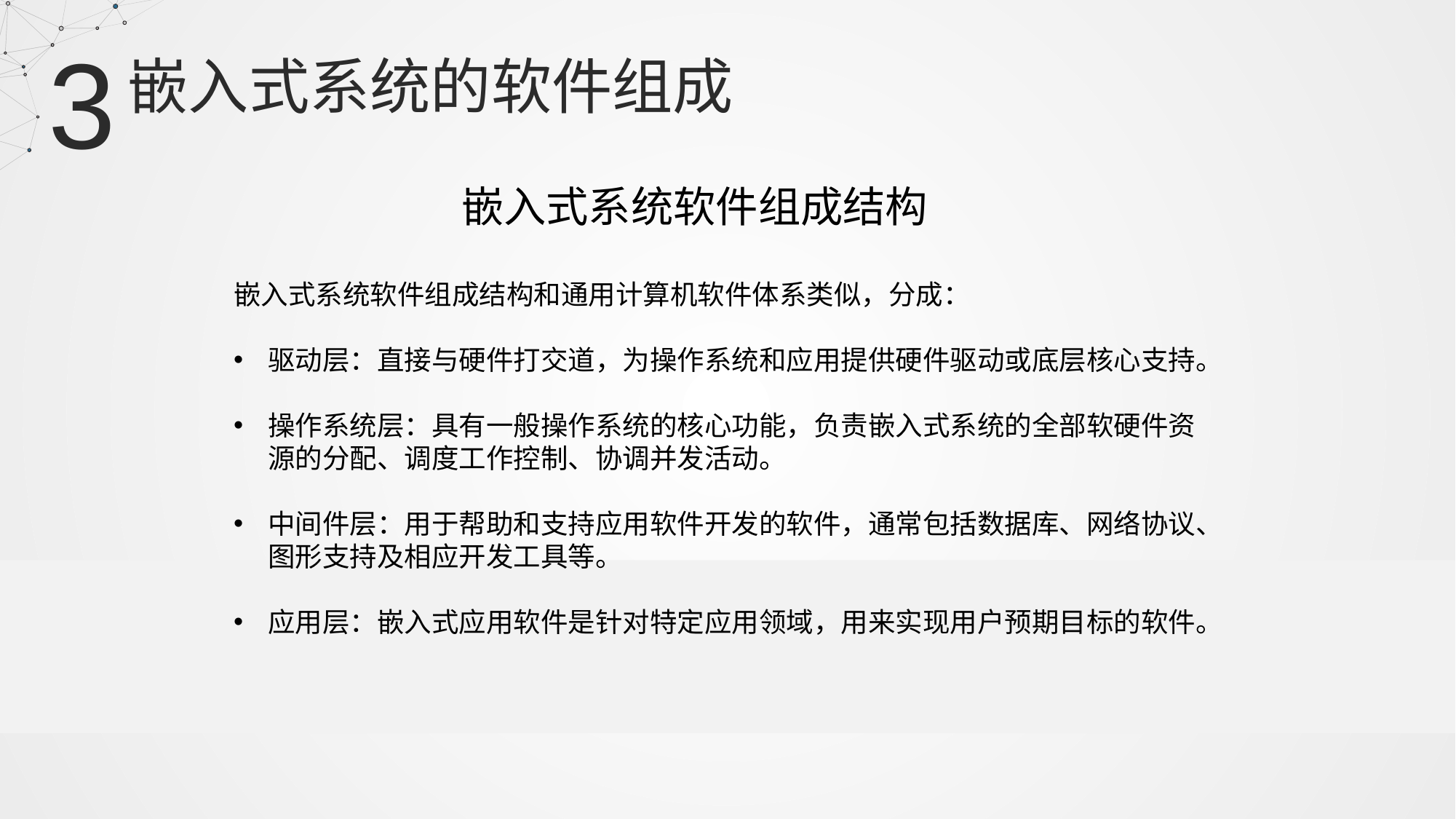

3
嵌入式系统的软件组成
嵌入式系统软件组成结构
嵌入式系统软件组成结构和通用计算机软件体系类似，分成：

驱动层：直接与硬件打交道，为操作系统和应用提供硬件驱动或底层核心支持。

操作系统层：具有一般操作系统的核心功能，负责嵌入式系统的全部软硬件资源的分配、调度工作控制、协调并发活动。

中间件层：用于帮助和支持应用软件开发的软件，通常包括数据库、网络协议、图形支持及相应开发工具等。

应用层：嵌入式应用软件是针对特定应用领域，用来实现用户预期目标的软件。